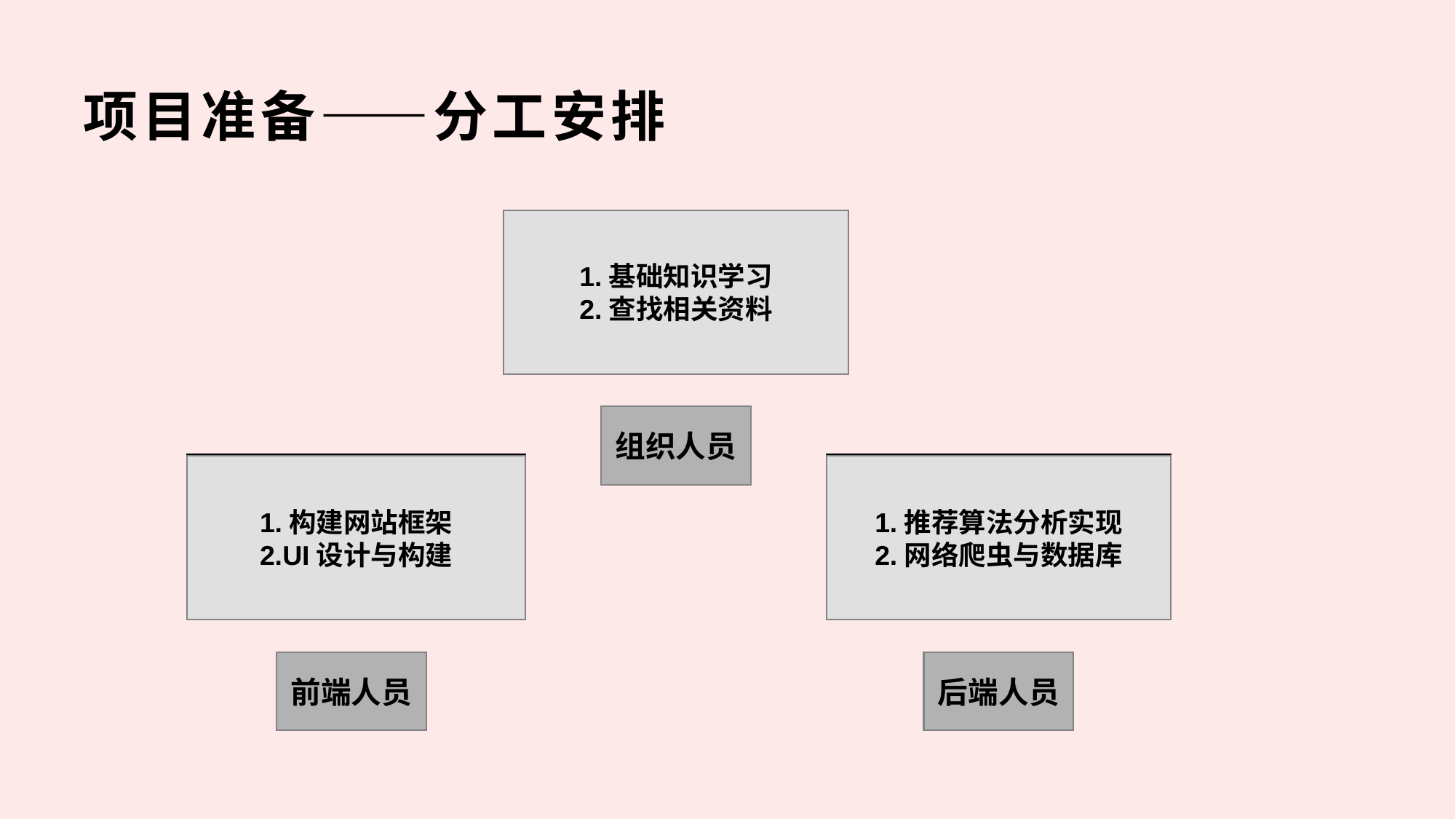

# 项目准备——分工安排
1.基础知识学习
2.查找相关资料
Also makes the password cracking more effective and fast
组织人员
More effective identification and defense against user attacks
Also makes the password cracking more effective and fast
1.构建网站框架
2.UI设计与构建
1.推荐算法分析实现
2.网络爬虫与数据库
Defense
前端人员
Attack
后端人员